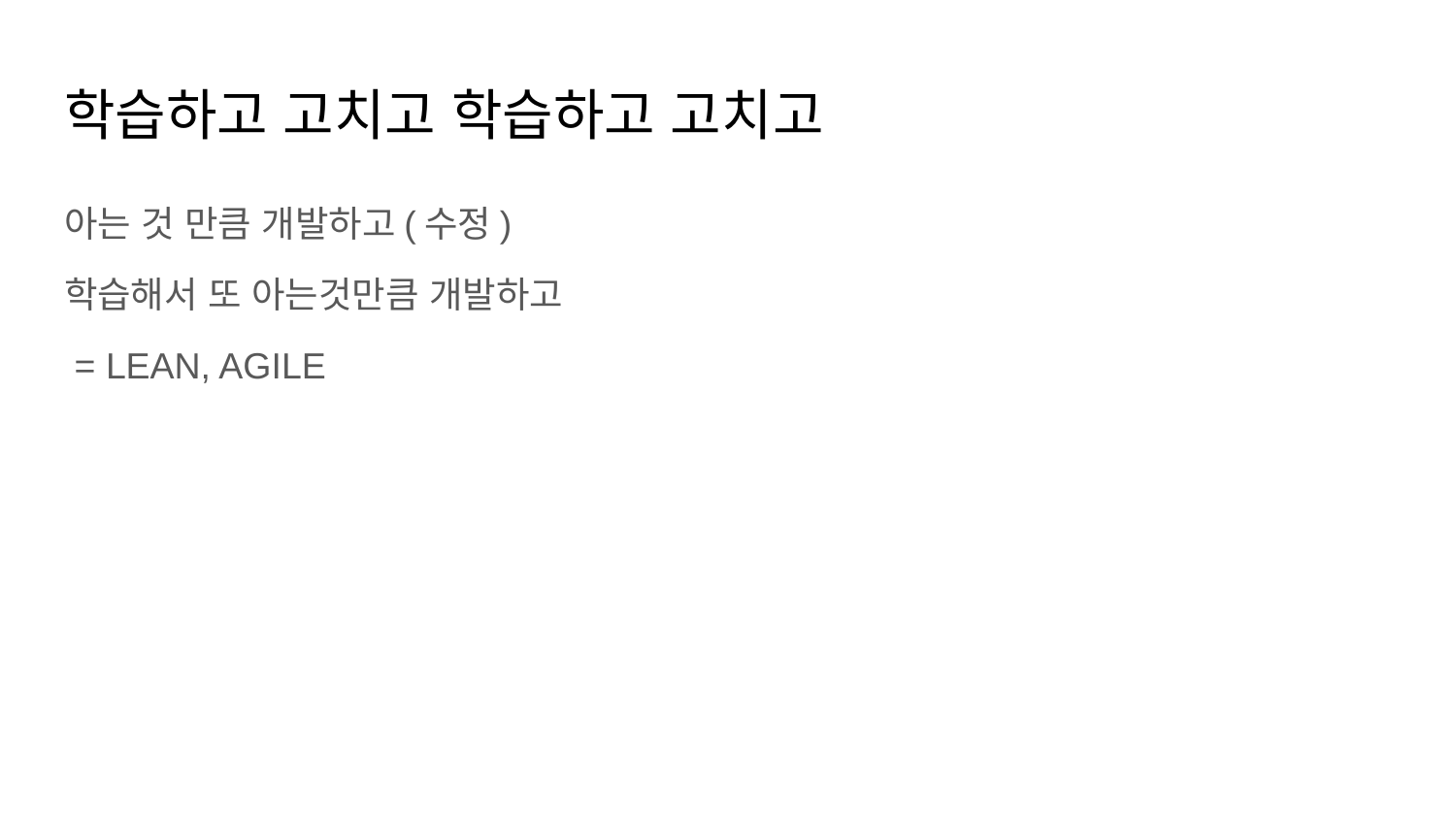

# 학습하고 고치고 학습하고 고치고
아는 것 만큼 개발하고(수정)
학습해서 또 아는것만큼 개발하고
 = LEAN, AGILE